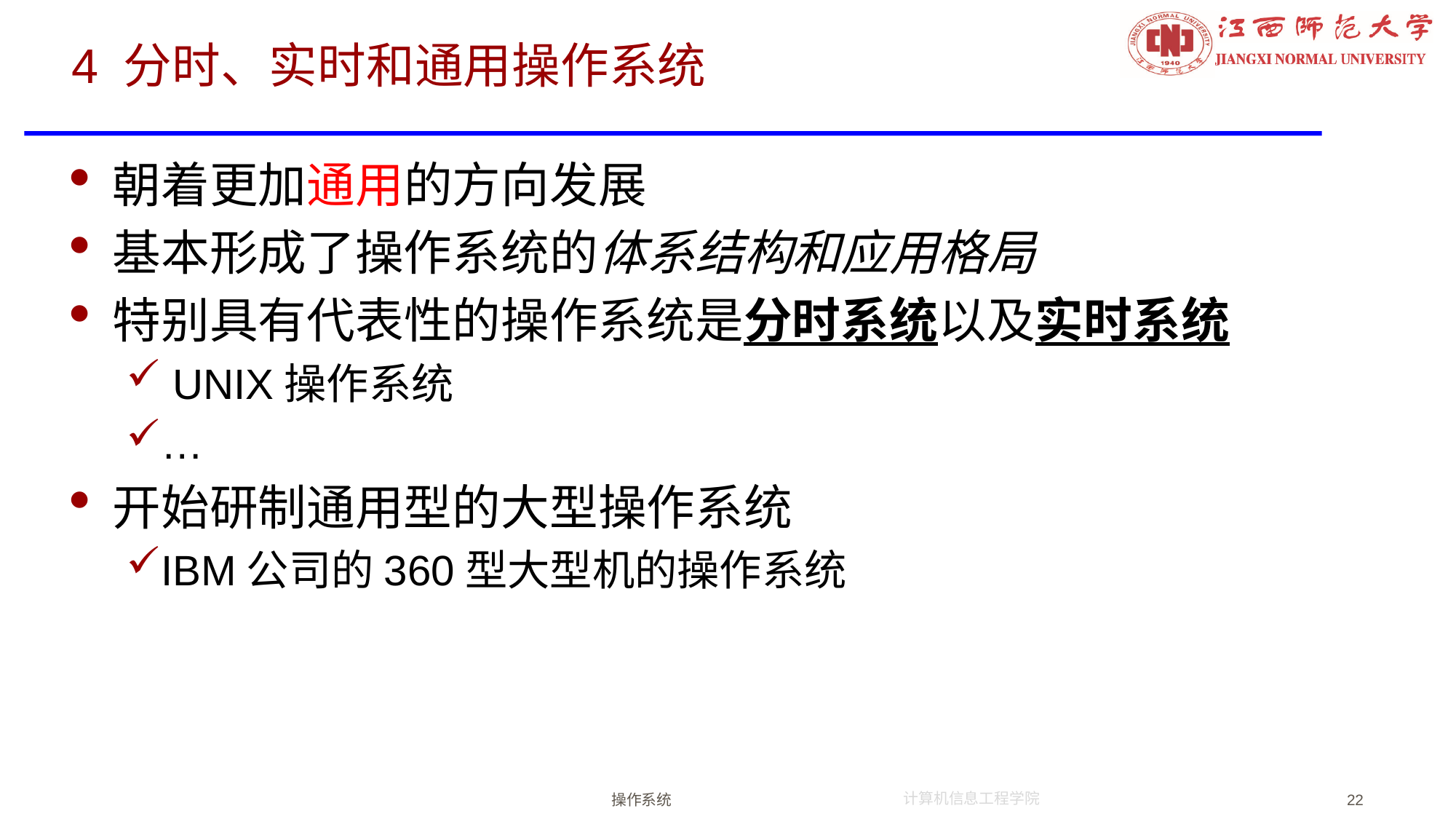

# 4 分时、实时和通用操作系统
朝着更加通用的方向发展
基本形成了操作系统的体系结构和应用格局
特别具有代表性的操作系统是分时系统以及实时系统
 UNIX操作系统
…
开始研制通用型的大型操作系统
IBM公司的360型大型机的操作系统
操作系统
22